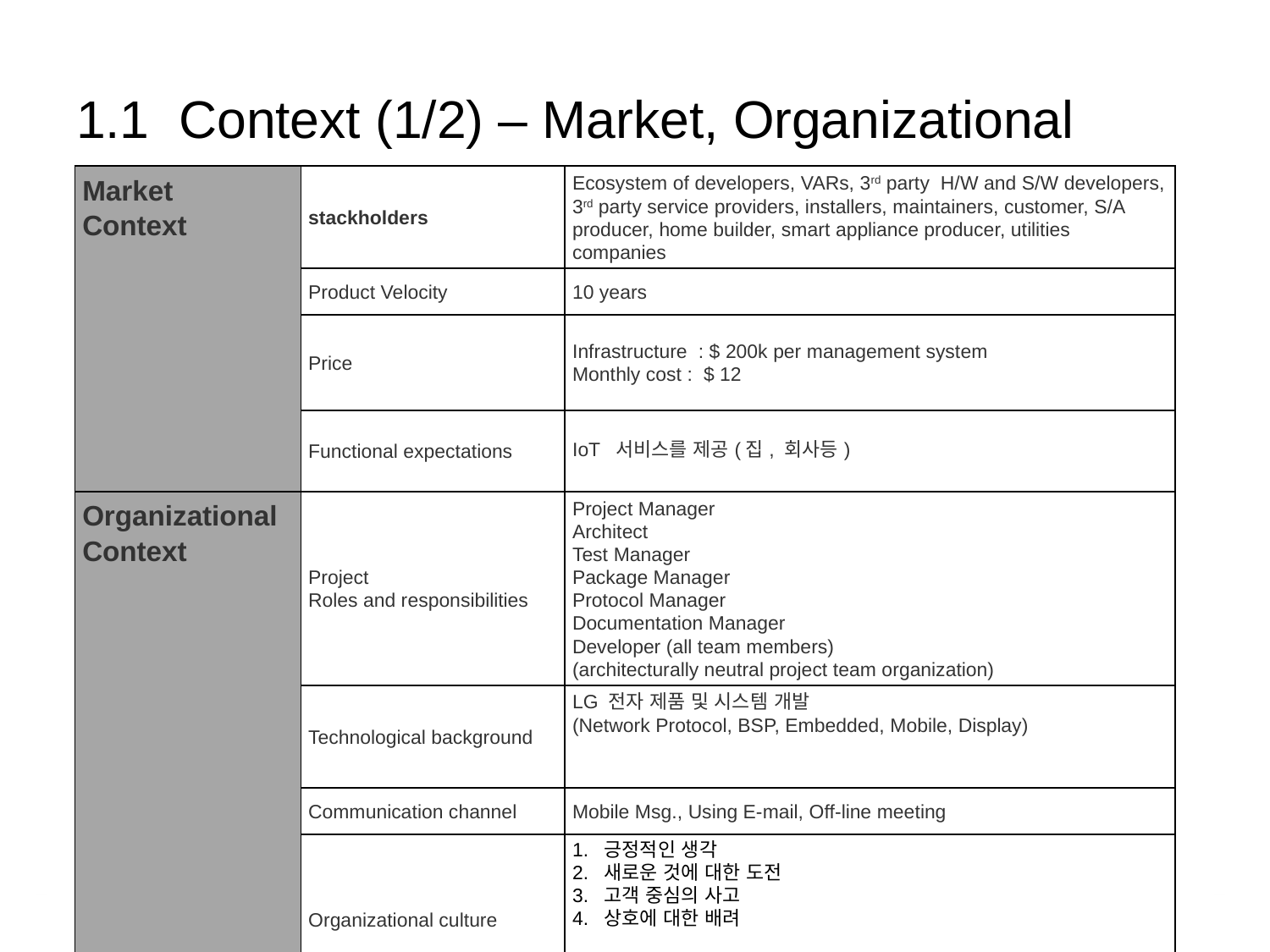

# 1.1  Context (1/2) – Market, Organizational

| Market  Context | stackholders | Ecosystem of developers, VARs, 3rd party H/W and S/W developers, 3rd party service providers, installers, maintainers, customer, S/A producer, home builder, smart appliance producer, utilities companies |
| --- | --- | --- |
|  | Product Velocity | 10 years |
|  | Price | Infrastructure : $ 200k per management system Monthly cost : $ 12 |
|  | Functional expectations | IoT 서비스를 제공(집, 회사등) |
| Organizational  Context | Project Roles and responsibilities | Project Manager Architect Test Manager Package Manager Protocol Manager Documentation Manager Developer (all team members) (architecturally neutral project team organization) |
|  | Technological background | LG 전자 제품 및 시스템 개발 (Network Protocol, BSP, Embedded, Mobile, Display) Development experience in same domain – Electronic products/systems |
|  | Communication channel | Mobile Msg., Using E-mail, Off-line meeting |
|  | Organizational culture | 긍정적인 생각 새로운 것에 대한 도전 고객 중심의 사고 상호에 대한 배려 Open-minded Be eager to success Make better product for customer |